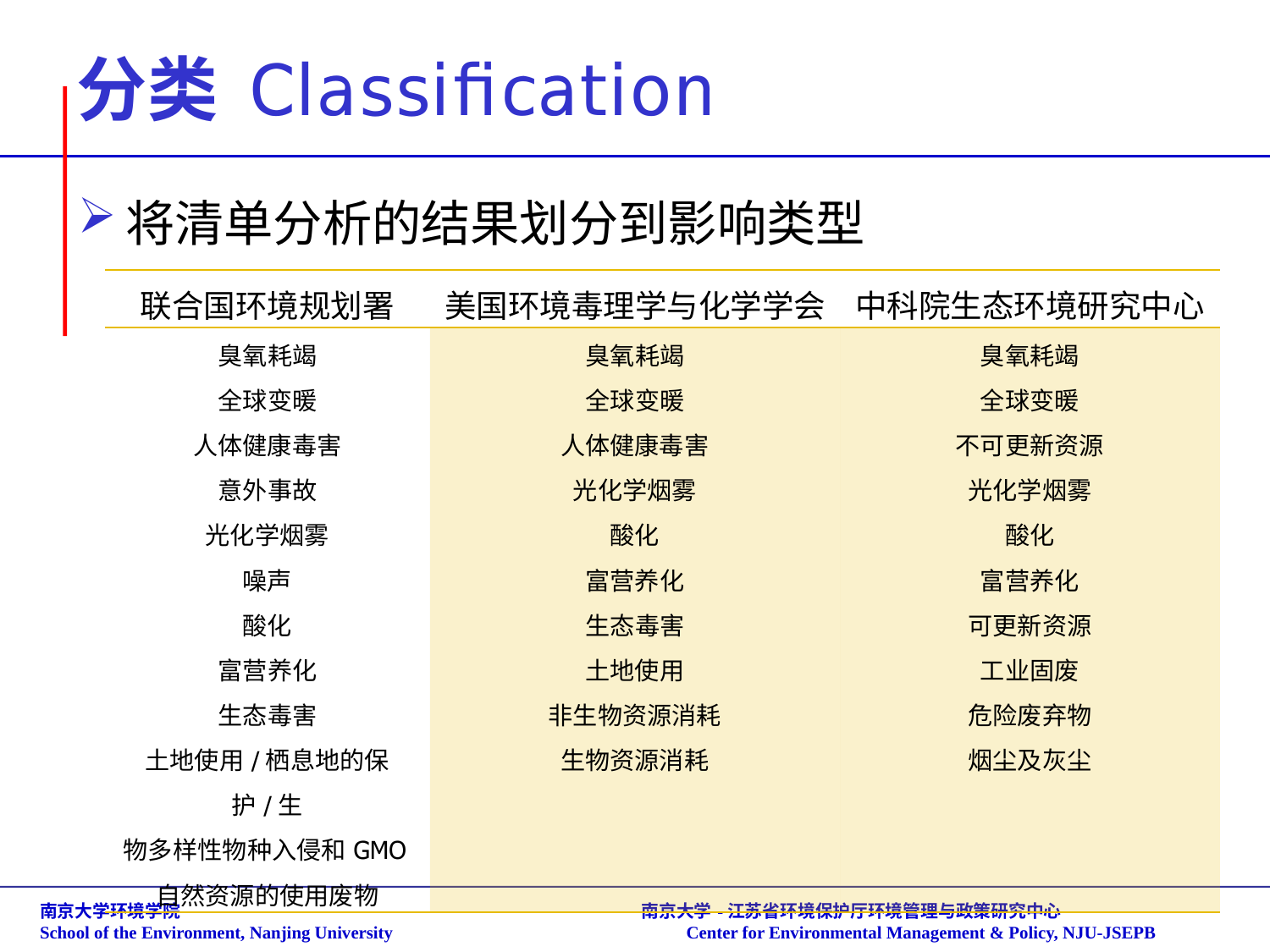

# 分类 Classification
将清单分析的结果划分到影响类型

| 联合国环境规划署 | 美国环境毒理学与化学学会 | 中科院生态环境研究中心 |
| --- | --- | --- |
| 臭氧耗竭 全球变暖 人体健康毒害 意外事故 光化学烟雾 噪声 酸化 富营养化 生态毒害 土地使用/栖息地的保护/生 物多样性物种入侵和GMO自然资源的使用废物 | 臭氧耗竭 全球变暖 人体健康毒害 光化学烟雾 酸化 富营养化 生态毒害 土地使用 非生物资源消耗 生物资源消耗 | 臭氧耗竭 全球变暖 不可更新资源 光化学烟雾 酸化 富营养化 可更新资源 工业固废 危险废弃物 烟尘及灰尘 |